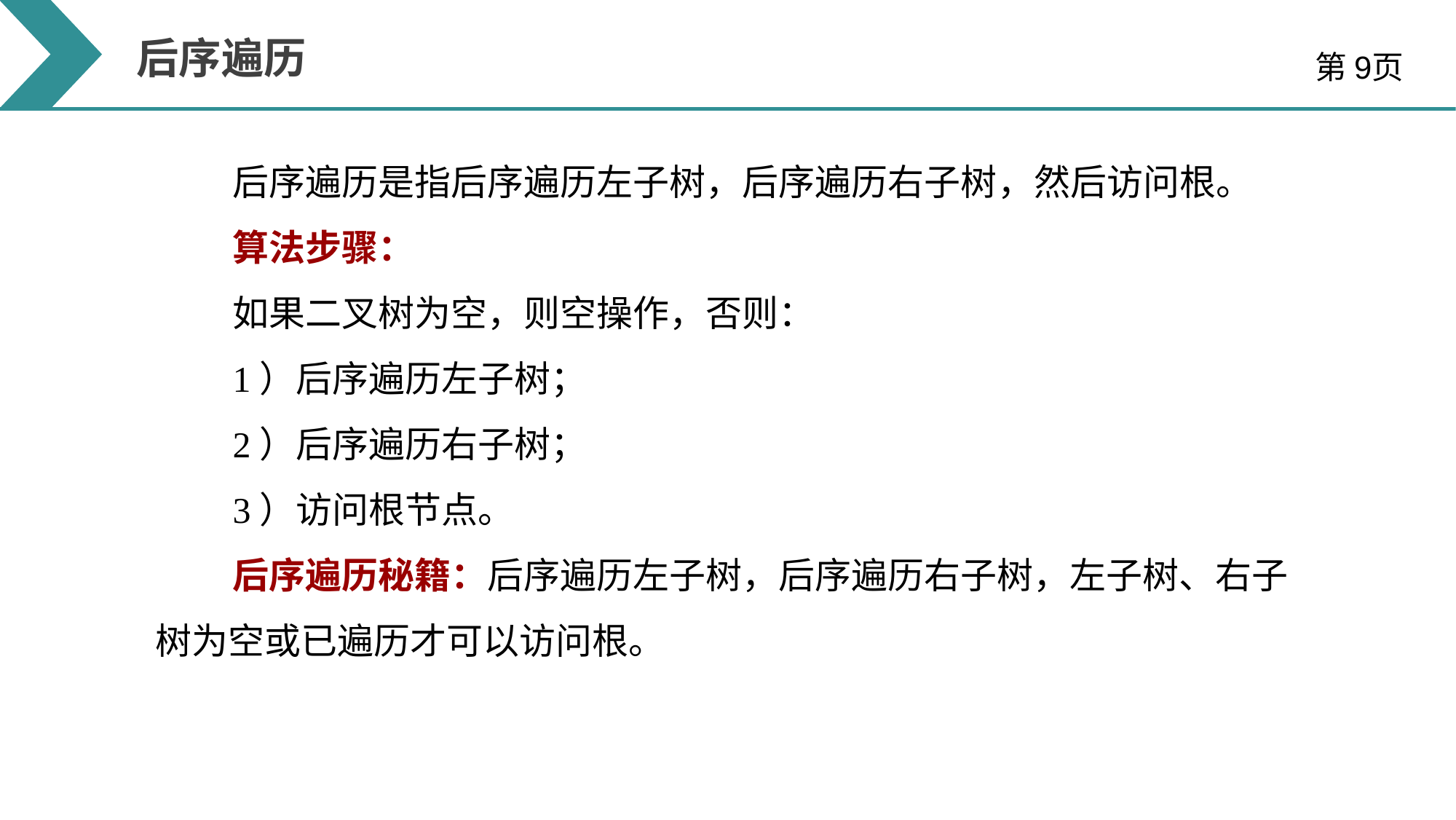

后序遍历
第9页
后序遍历是指后序遍历左子树，后序遍历右子树，然后访问根。
算法步骤：
如果二叉树为空，则空操作，否则：
1）后序遍历左子树；
2）后序遍历右子树；
3）访问根节点。
后序遍历秘籍：后序遍历左子树，后序遍历右子树，左子树、右子树为空或已遍历才可以访问根。